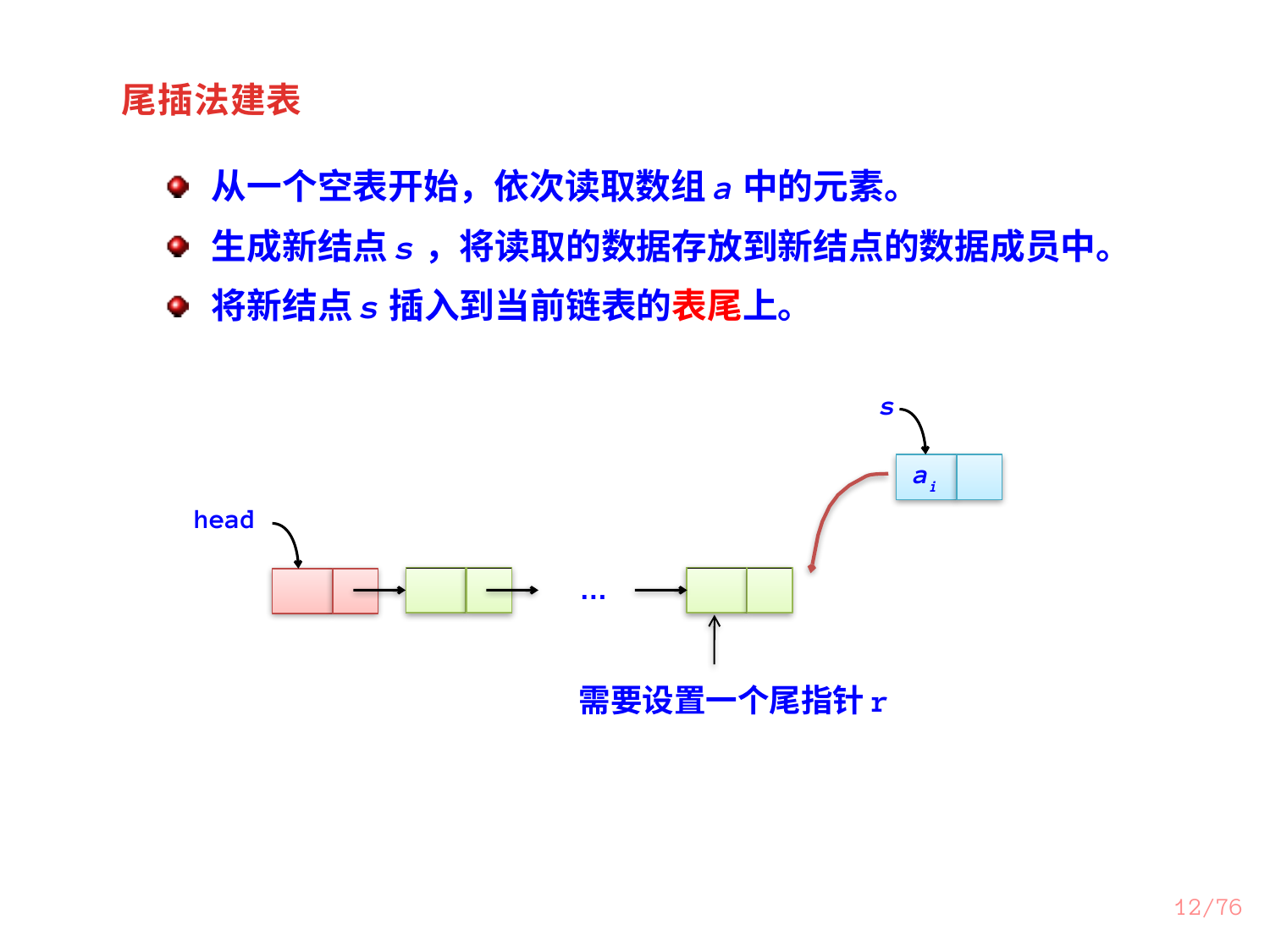

尾插法建表
从一个空表开始，依次读取数组a中的元素。
生成新结点s，将读取的数据存放到新结点的数据成员中。
将新结点s插入到当前链表的表尾上。
s

ai

head

…

需要设置一个尾指针r
12/76